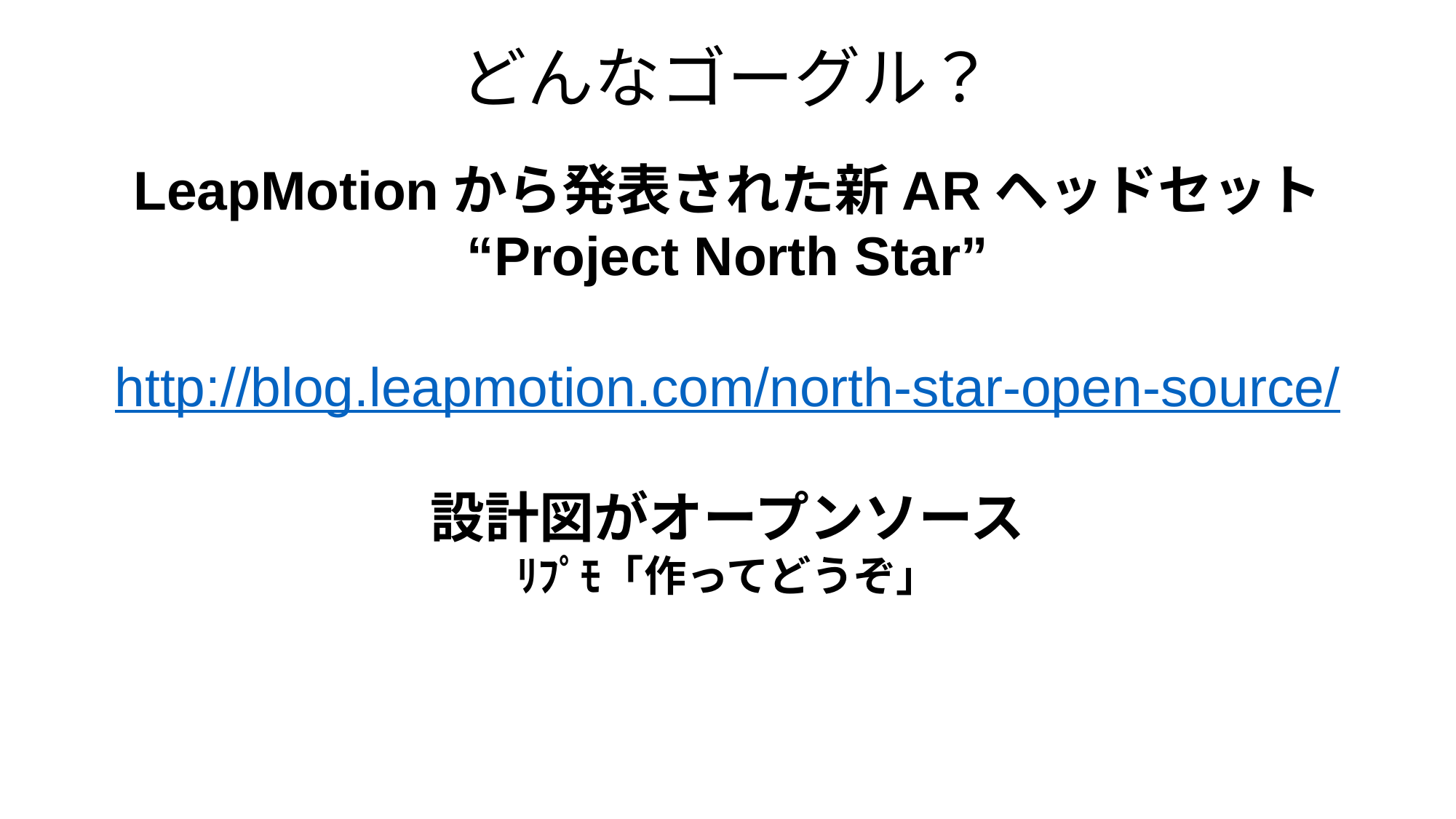

# どんなゴーグル？
LeapMotionから発表された新ARヘッドセット
“Project North Star”

http://blog.leapmotion.com/north-star-open-source/

設計図がオープンソース
ﾘﾌﾟﾓ「作ってどうぞ」